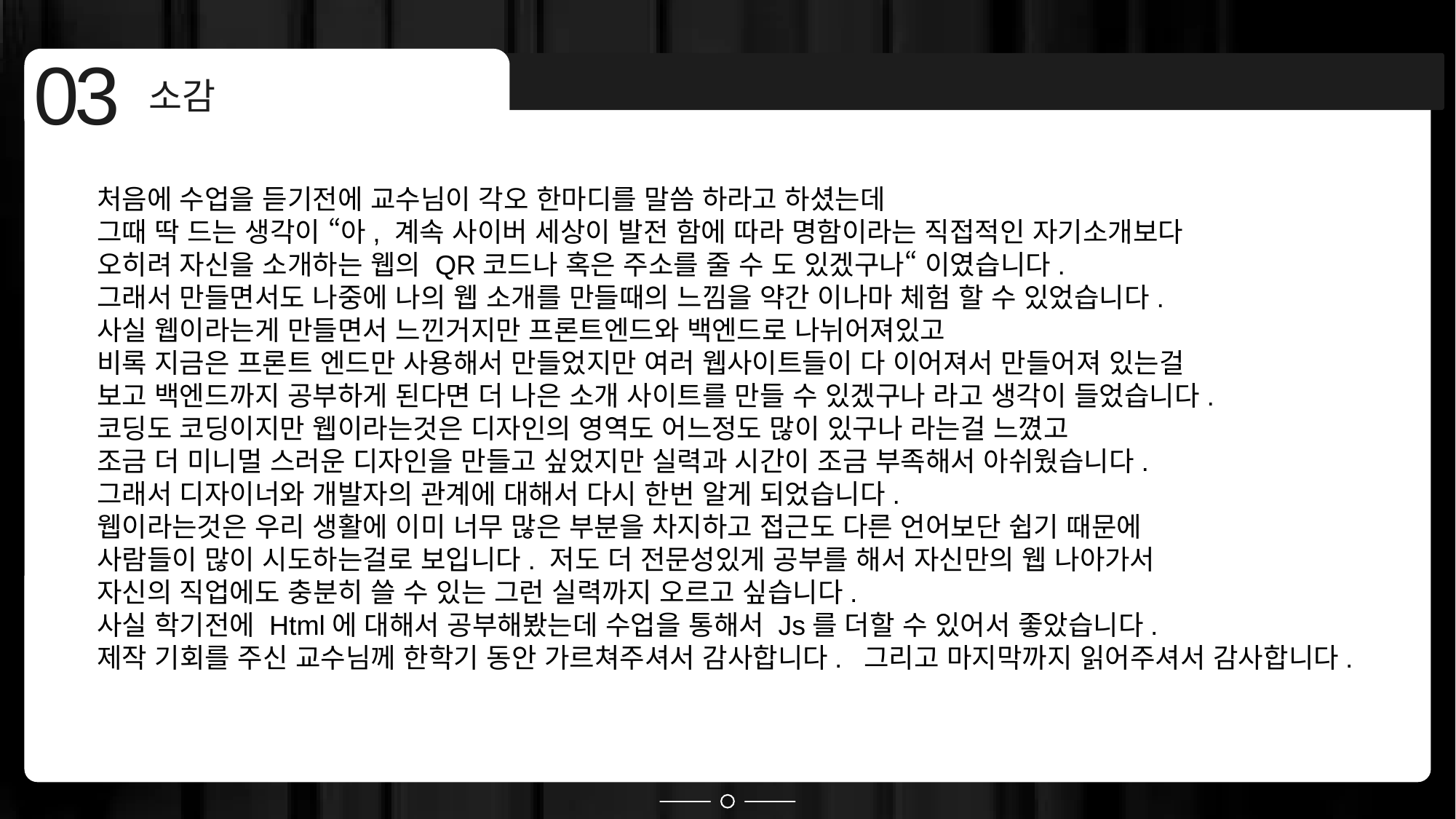

03
 소감
처음에 수업을 듣기전에 교수님이 각오 한마디를 말씀 하라고 하셨는데
그때 딱 드는 생각이 “아, 계속 사이버 세상이 발전 함에 따라 명함이라는 직접적인 자기소개보다
오히려 자신을 소개하는 웹의 QR코드나 혹은 주소를 줄 수 도 있겠구나“ 이였습니다.
그래서 만들면서도 나중에 나의 웹 소개를 만들때의 느낌을 약간 이나마 체험 할 수 있었습니다.
사실 웹이라는게 만들면서 느낀거지만 프론트엔드와 백엔드로 나뉘어져있고
비록 지금은 프론트 엔드만 사용해서 만들었지만 여러 웹사이트들이 다 이어져서 만들어져 있는걸
보고 백엔드까지 공부하게 된다면 더 나은 소개 사이트를 만들 수 있겠구나 라고 생각이 들었습니다.
코딩도 코딩이지만 웹이라는것은 디자인의 영역도 어느정도 많이 있구나 라는걸 느꼈고
조금 더 미니멀 스러운 디자인을 만들고 싶었지만 실력과 시간이 조금 부족해서 아쉬웠습니다.
그래서 디자이너와 개발자의 관계에 대해서 다시 한번 알게 되었습니다.
웹이라는것은 우리 생활에 이미 너무 많은 부분을 차지하고 접근도 다른 언어보단 쉽기 때문에
사람들이 많이 시도하는걸로 보입니다. 저도 더 전문성있게 공부를 해서 자신만의 웹 나아가서
자신의 직업에도 충분히 쓸 수 있는 그런 실력까지 오르고 싶습니다.
사실 학기전에 Html에 대해서 공부해봤는데 수업을 통해서 Js를 더할 수 있어서 좋았습니다.
제작 기회를 주신 교수님께 한학기 동안 가르쳐주셔서 감사합니다.  그리고 마지막까지 읽어주셔서 감사합니다.